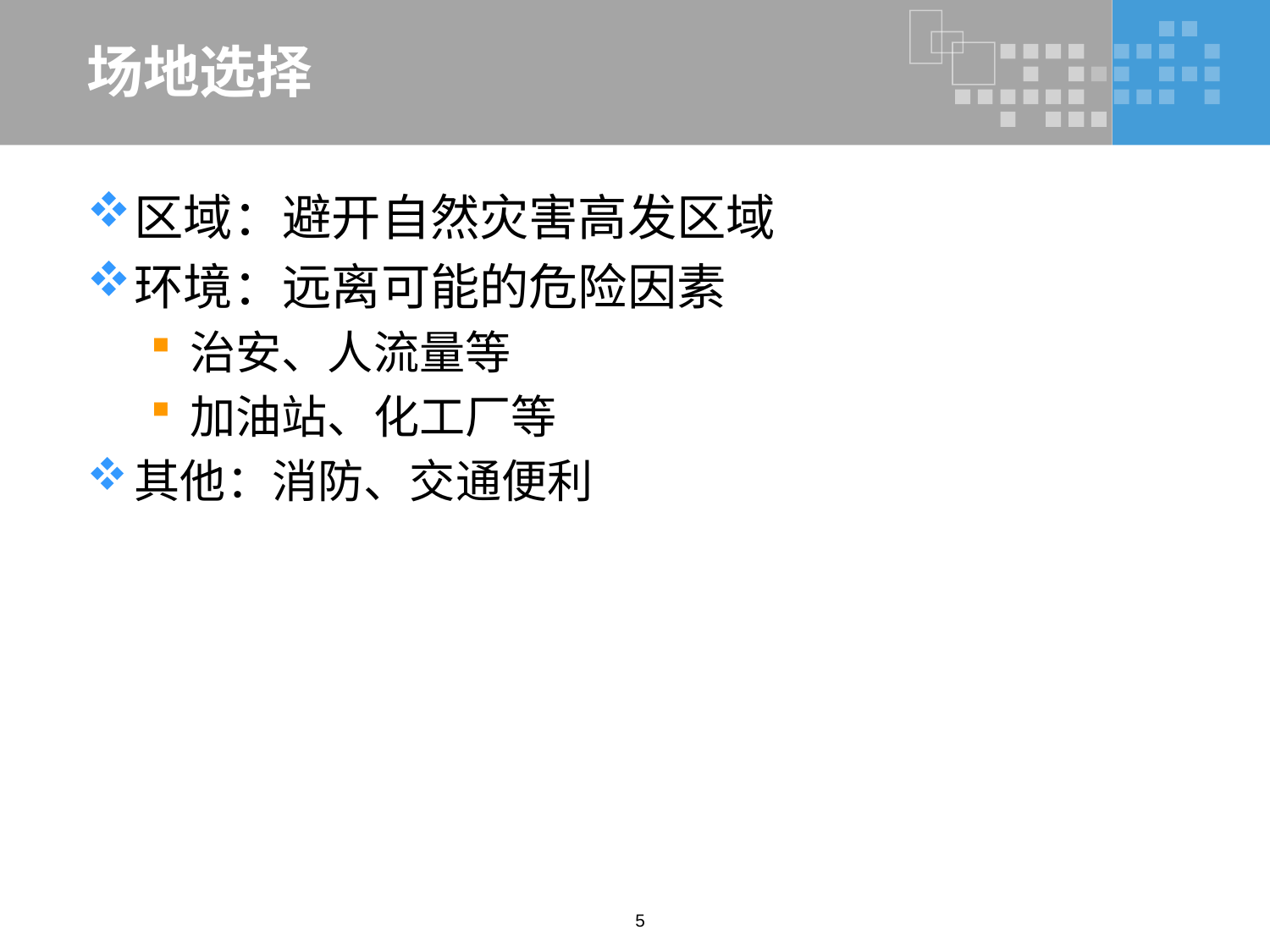

# 场地选择
区域：避开自然灾害高发区域
环境：远离可能的危险因素
治安、人流量等
加油站、化工厂等
其他：消防、交通便利

5